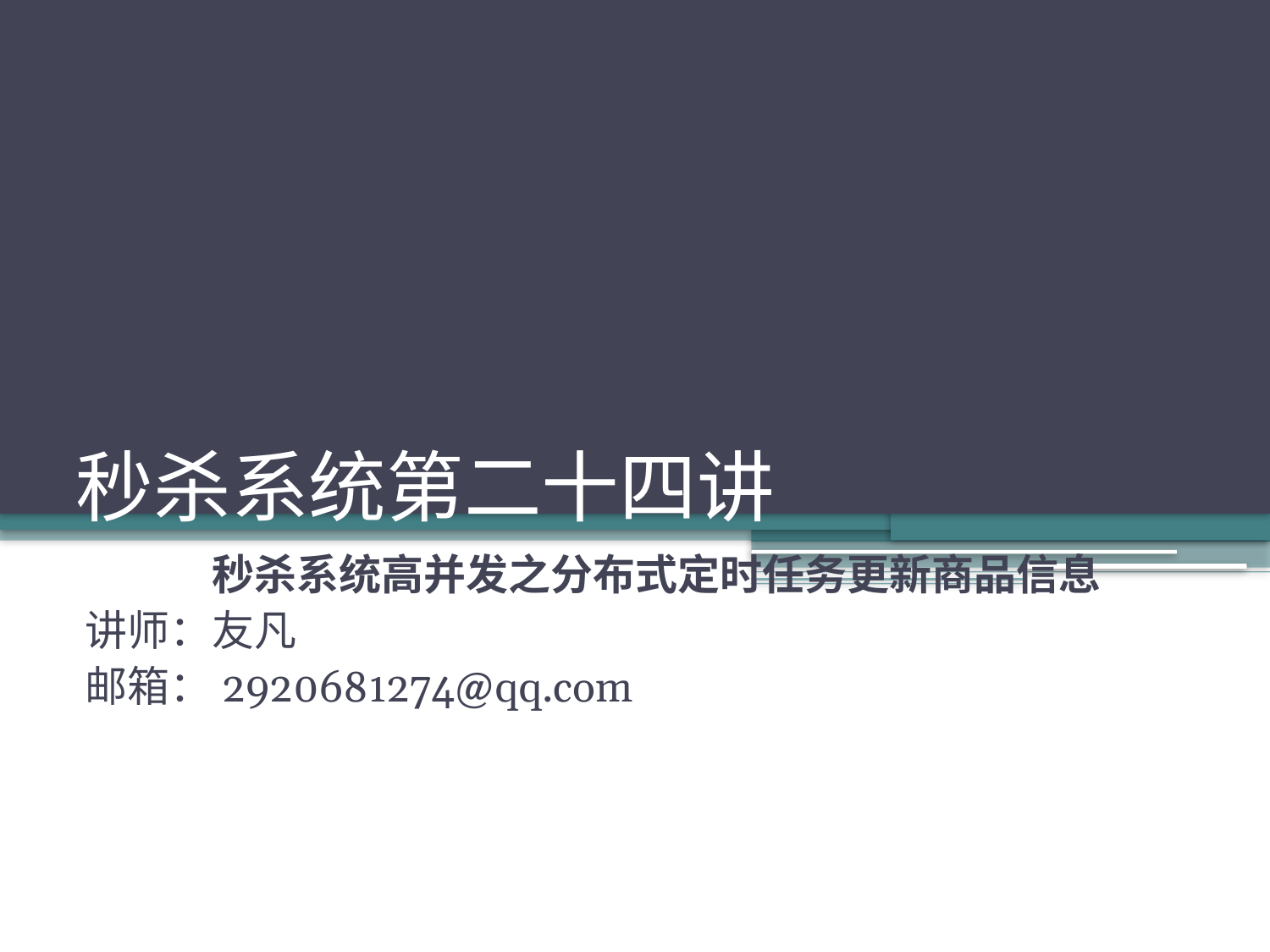

# 秒杀系统第二十四讲
	秒杀系统高并发之分布式定时任务更新商品信息
讲师：友凡
邮箱：2920681274@qq.com